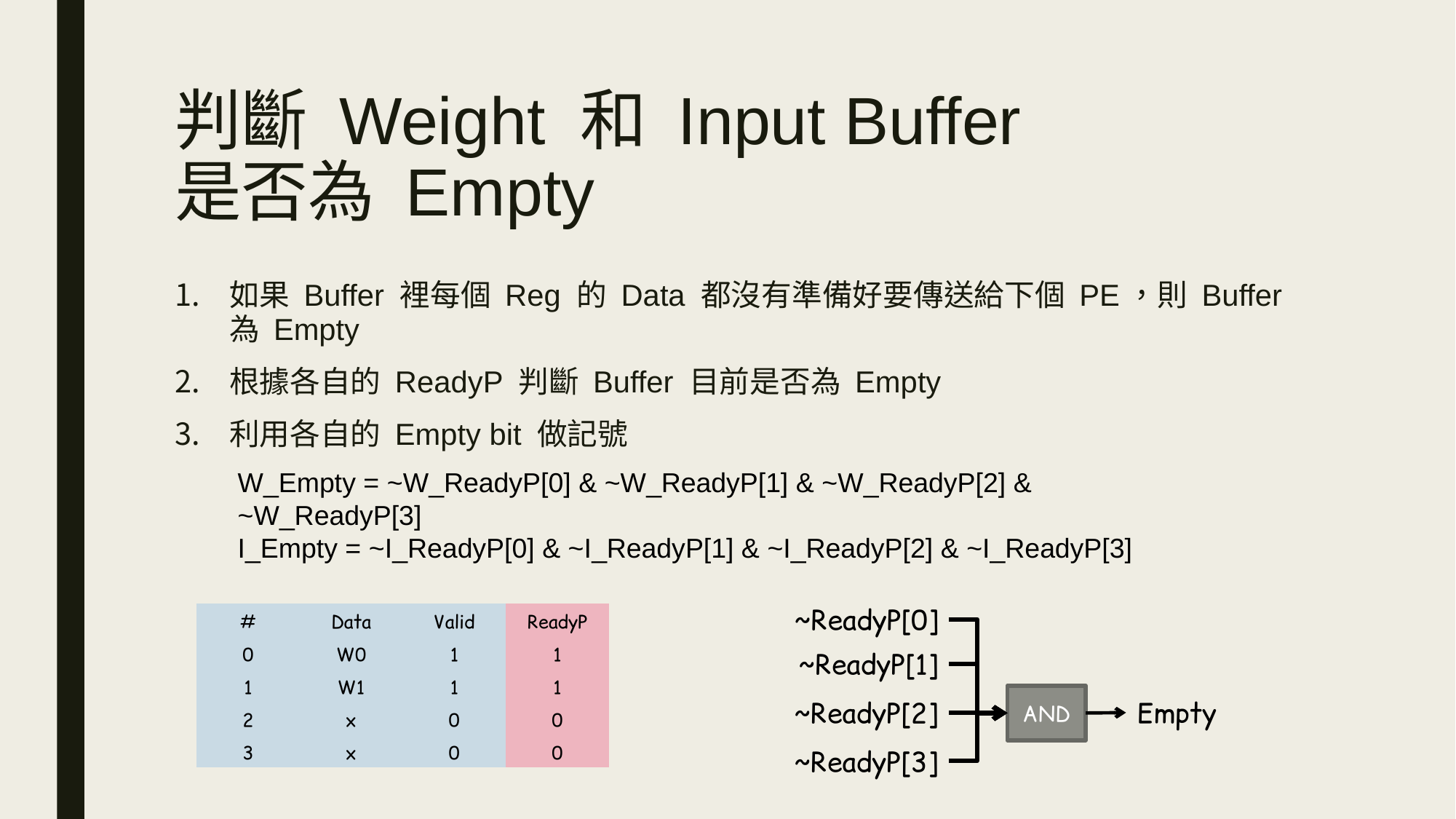

# 判斷 Weight 和 Input Buffer 是否為 Empty
如果 Buffer 裡每個 Reg 的 Data 都沒有準備好要傳送給下個 PE，則 Buffer 為 Empty
根據各自的 ReadyP 判斷 Buffer 目前是否為 Empty
利用各自的 Empty bit 做記號
W_Empty = ~W_ReadyP[0] & ~W_ReadyP[1] & ~W_ReadyP[2] & ~W_ReadyP[3]
I_Empty = ~I_ReadyP[0] & ~I_ReadyP[1] & ~I_ReadyP[2] & ~I_ReadyP[3]
~ReadyP[0]
| # | Data | Valid | ReadyP |
| --- | --- | --- | --- |
| 0 | W0 | 1 | 1 |
| 1 | W1 | 1 | 1 |
| 2 | x | 0 | 0 |
| 3 | x | 0 | 0 |
~ReadyP[1]
AND
~ReadyP[2]
Empty
~ReadyP[3]